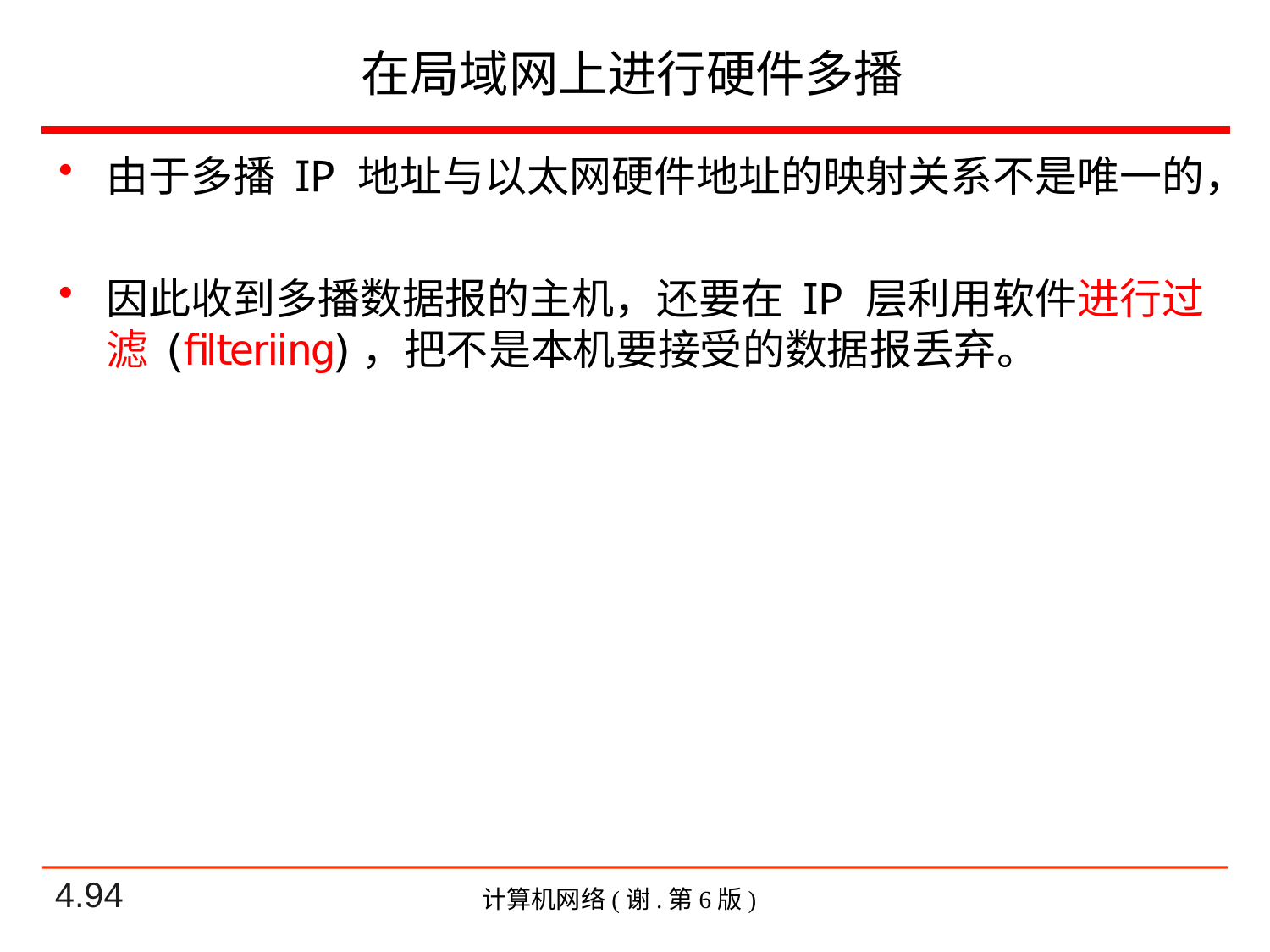

# 在局域网上进行硬件多播
由于多播 IP 地址与以太网硬件地址的映射关系不是唯一的，

因此收到多播数据报的主机，还要在 IP 层利用软件进行过滤 (filteriing)，把不是本机要接受的数据报丢弃。